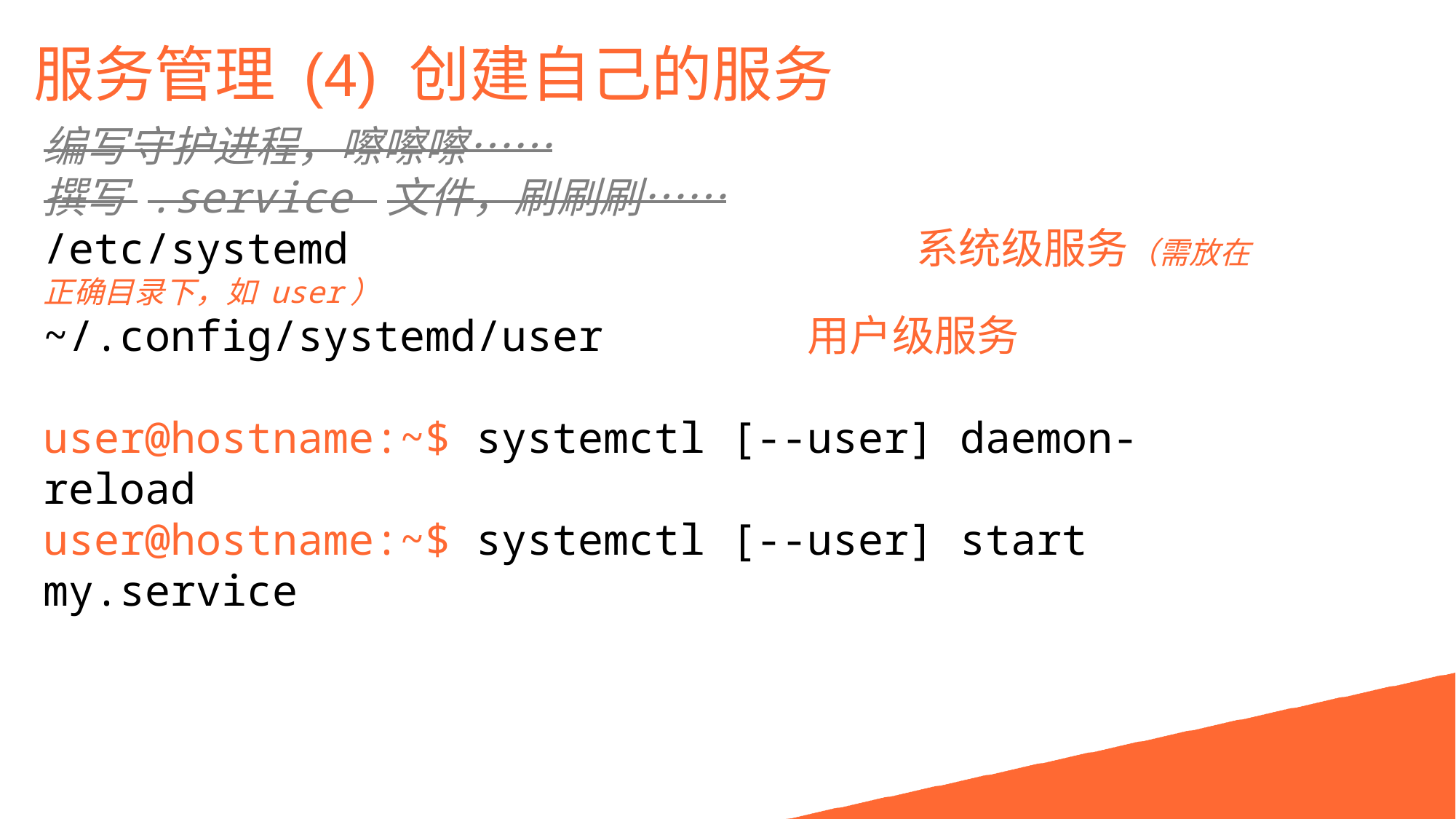

服务管理 (4) 创建自己的服务
编写守护进程，嚓嚓嚓……
撰写 .service 文件，刷刷刷……
/etc/systemd						系统级服务（需放在正确目录下，如 user）
~/.config/systemd/user		用户级服务

user@hostname:~$ systemctl [--user] daemon-reload
user@hostname:~$ systemctl [--user] start my.service